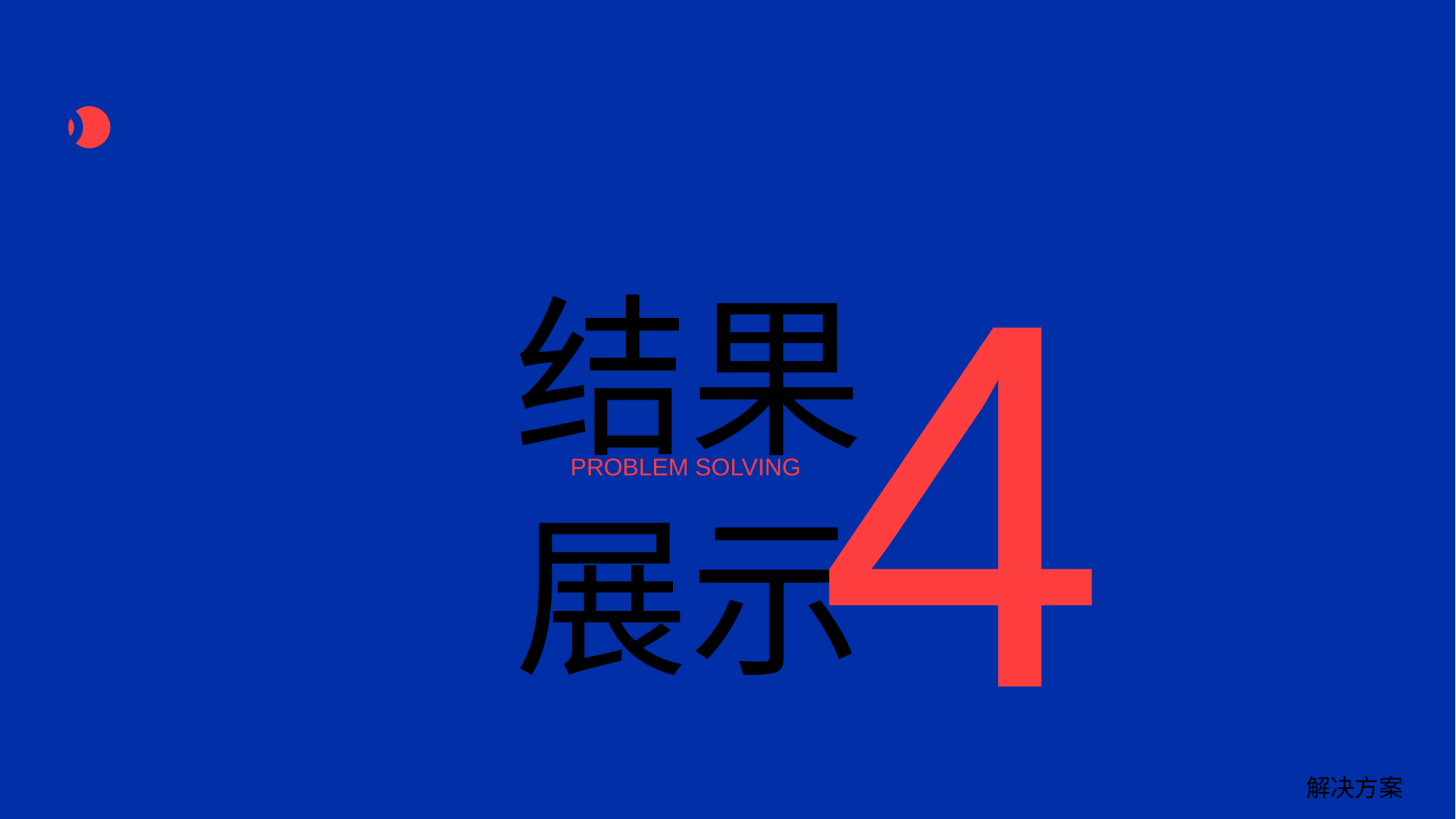

MINIMALISM
STYLE.
MID-YEAR REPORT.
COLOR
COLLISION
DESIGN

4
结果展示
PROBLEM SOLVING

解决方案